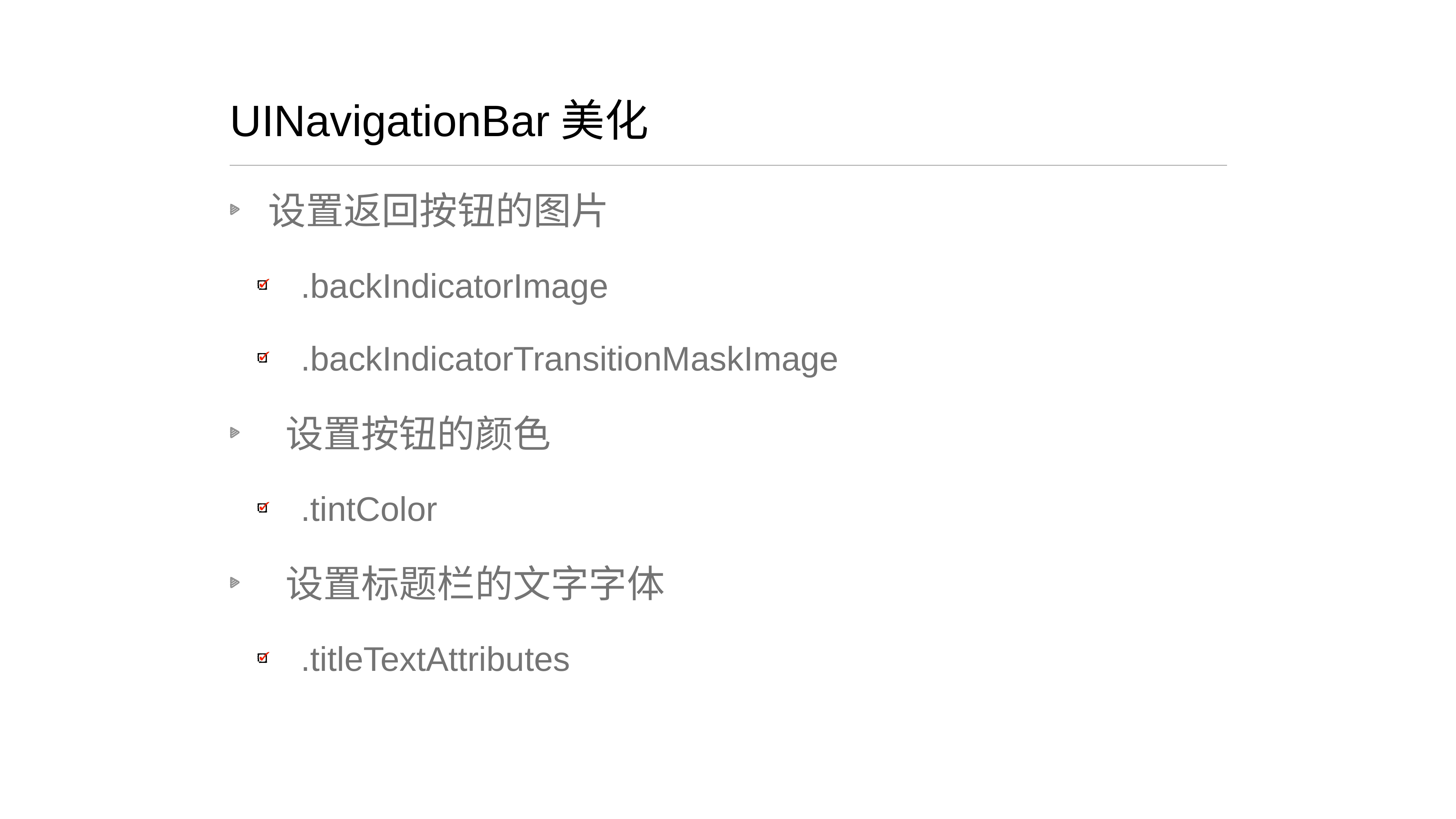

# UINavigationBar美化
设置返回按钮的图片
 .backIndicatorImage
 .backIndicatorTransitionMaskImage
 设置按钮的颜色
 .tintColor
 设置标题栏的文字字体
 .titleTextAttributes